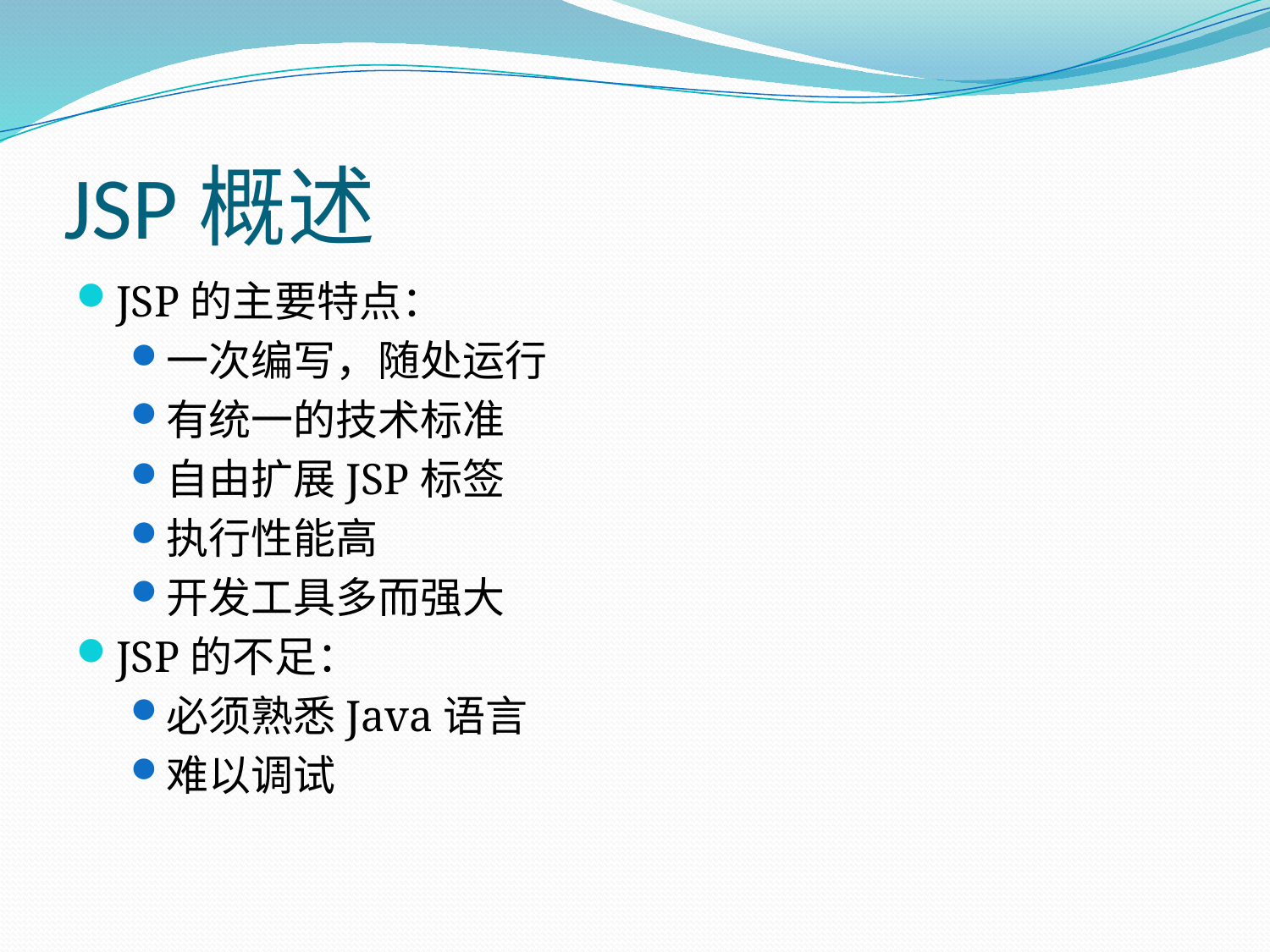

# JSP概述
JSP的主要特点：
一次编写，随处运行
有统一的技术标准
自由扩展JSP标签
执行性能高
开发工具多而强大
JSP的不足：
必须熟悉Java语言
难以调试